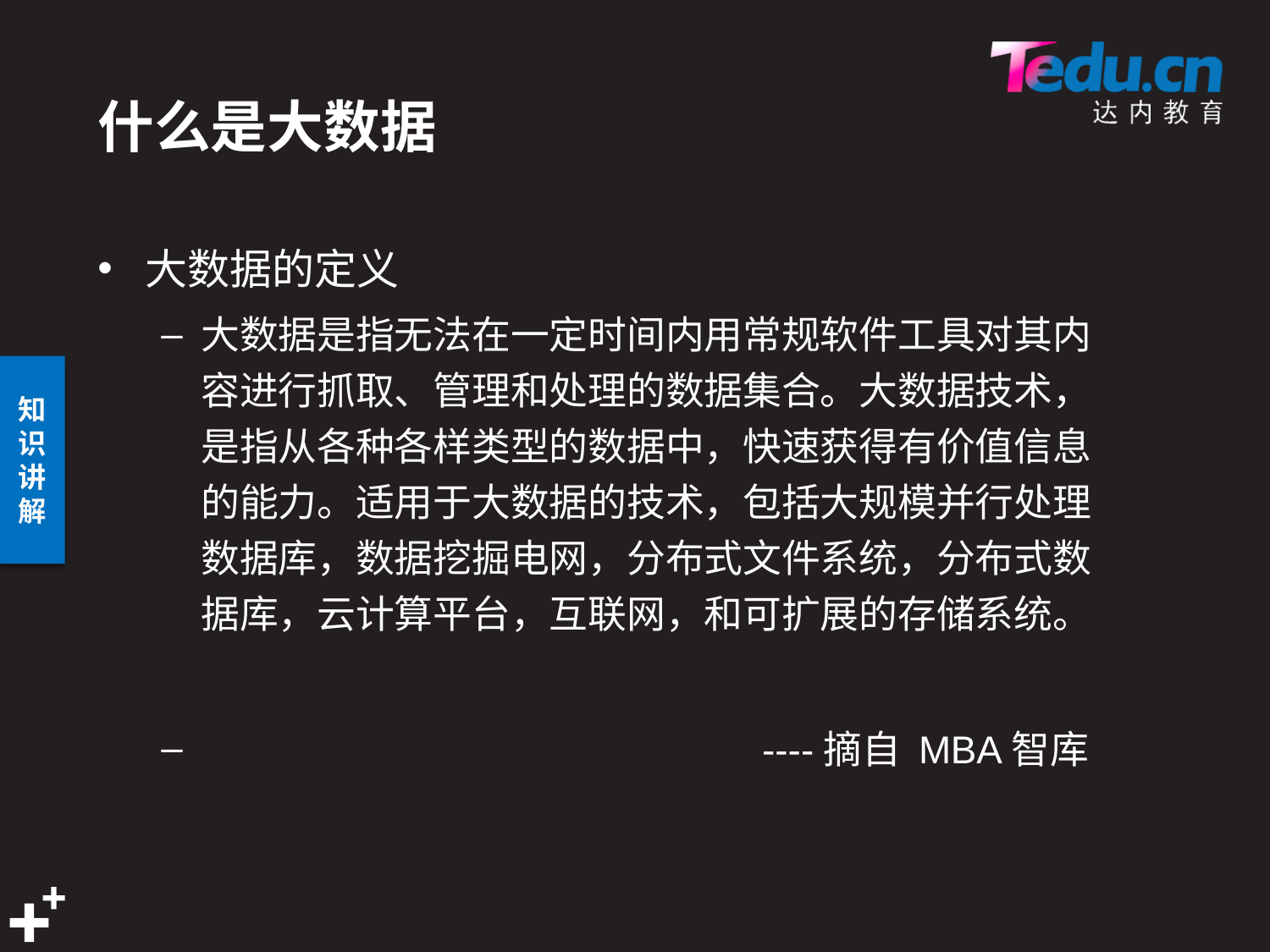

# 什么是大数据
大数据的定义
大数据是指无法在一定时间内用常规软件工具对其内容进行抓取、管理和处理的数据集合。大数据技术，是指从各种各样类型的数据中，快速获得有价值信息的能力。适用于大数据的技术，包括大规模并行处理数据库，数据挖掘电网，分布式文件系统，分布式数据库，云计算平台，互联网，和可扩展的存储系统。

                                                    ----摘自 MBA智库